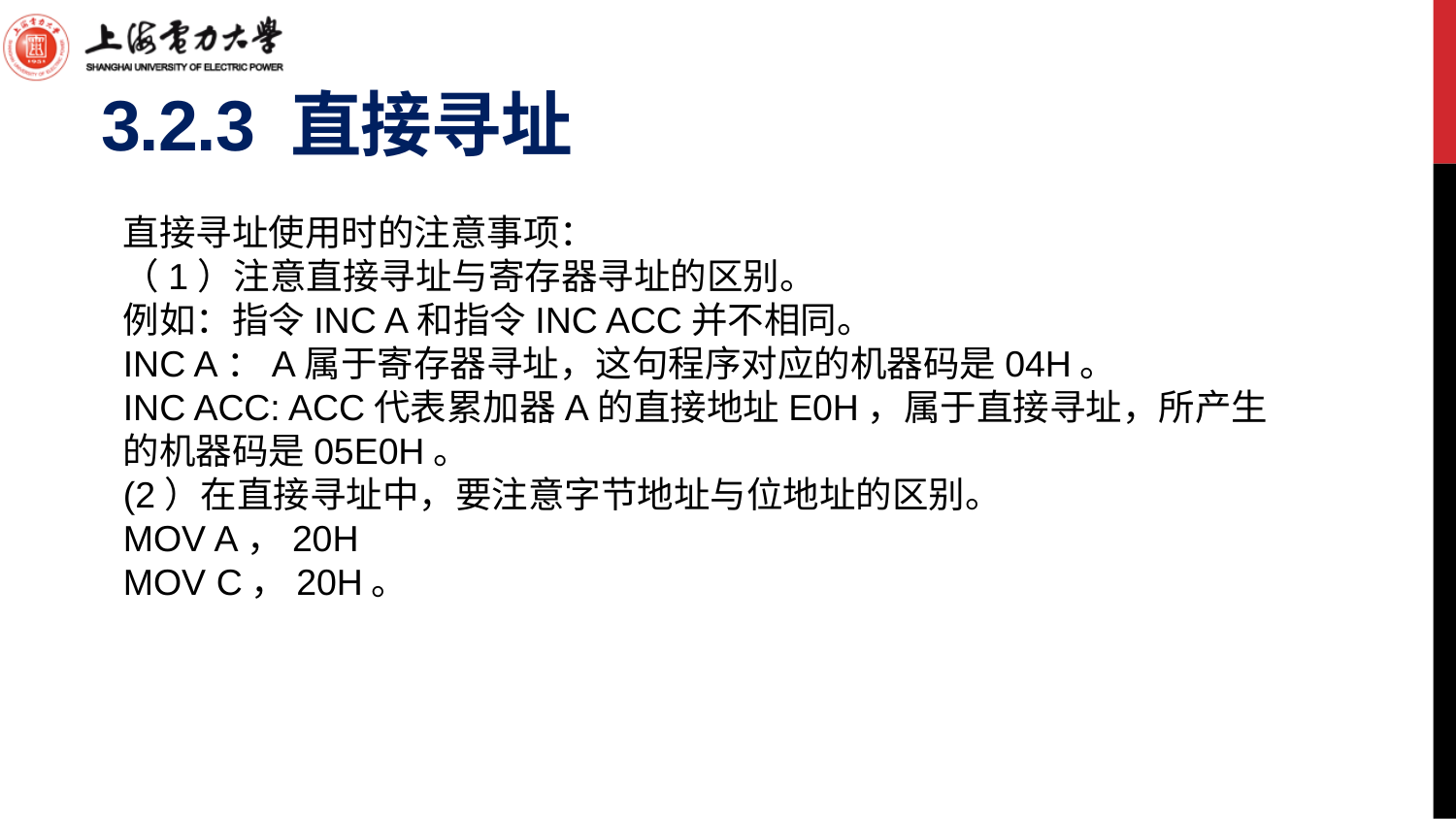

# 3.2.3 直接寻址
直接寻址使用时的注意事项：
（1）注意直接寻址与寄存器寻址的区别。
例如：指令INC A和指令INC ACC并不相同。
INC A：A属于寄存器寻址，这句程序对应的机器码是04H。
INC ACC: ACC代表累加器A的直接地址E0H，属于直接寻址，所产生的机器码是05E0H。
(2）在直接寻址中，要注意字节地址与位地址的区别。
MOV A，20H
MOV C，20H。